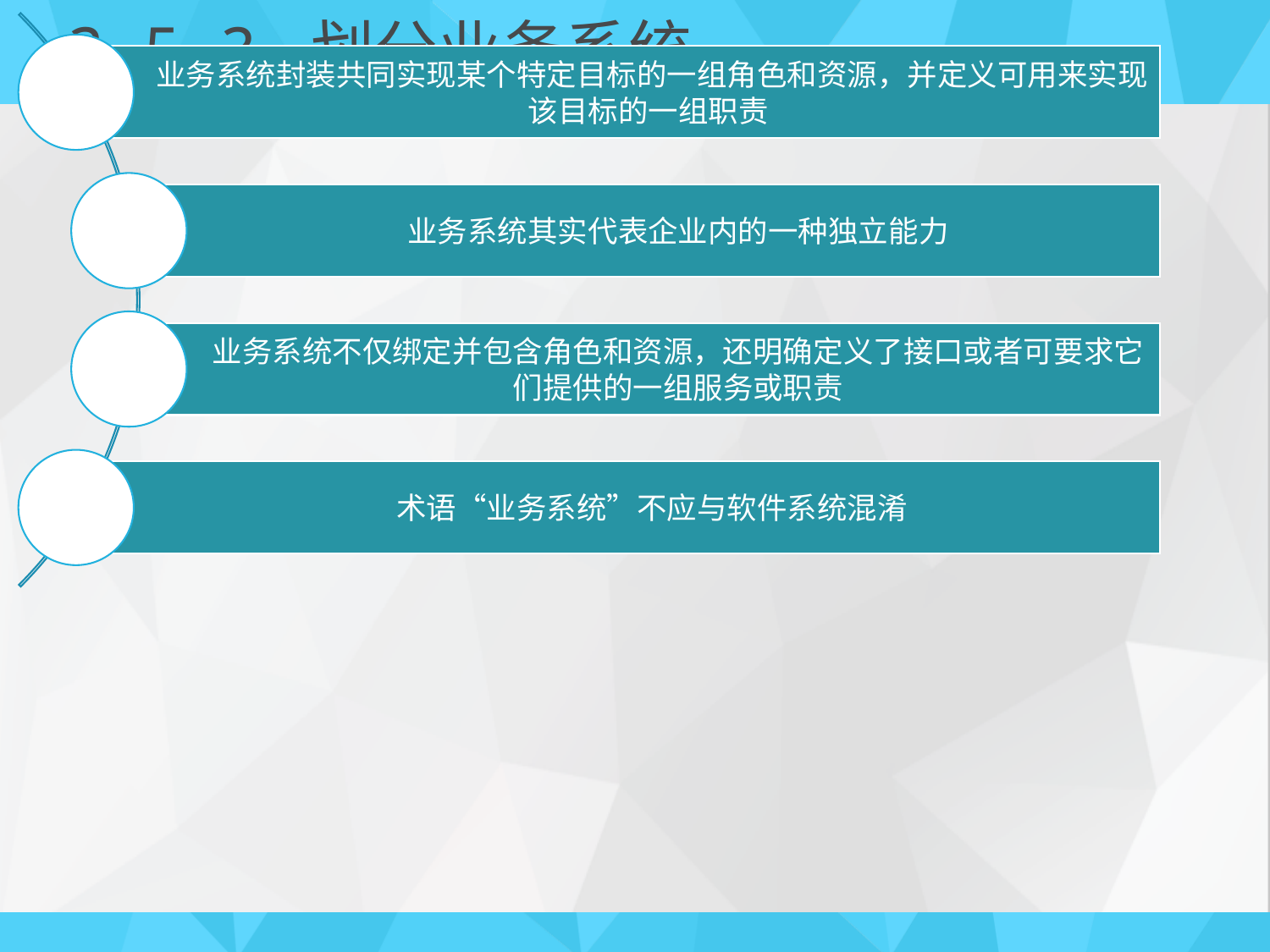

# 3.5.3 划分业务系统
业务系统封装共同实现某个特定目标的一组角色和资源，并定义可用来实现该目标的一组职责
业务系统其实代表企业内的一种独立能力
业务系统不仅绑定并包含角色和资源，还明确定义了接口或者可要求它们提供的一组服务或职责
术语“业务系统”不应与软件系统混淆